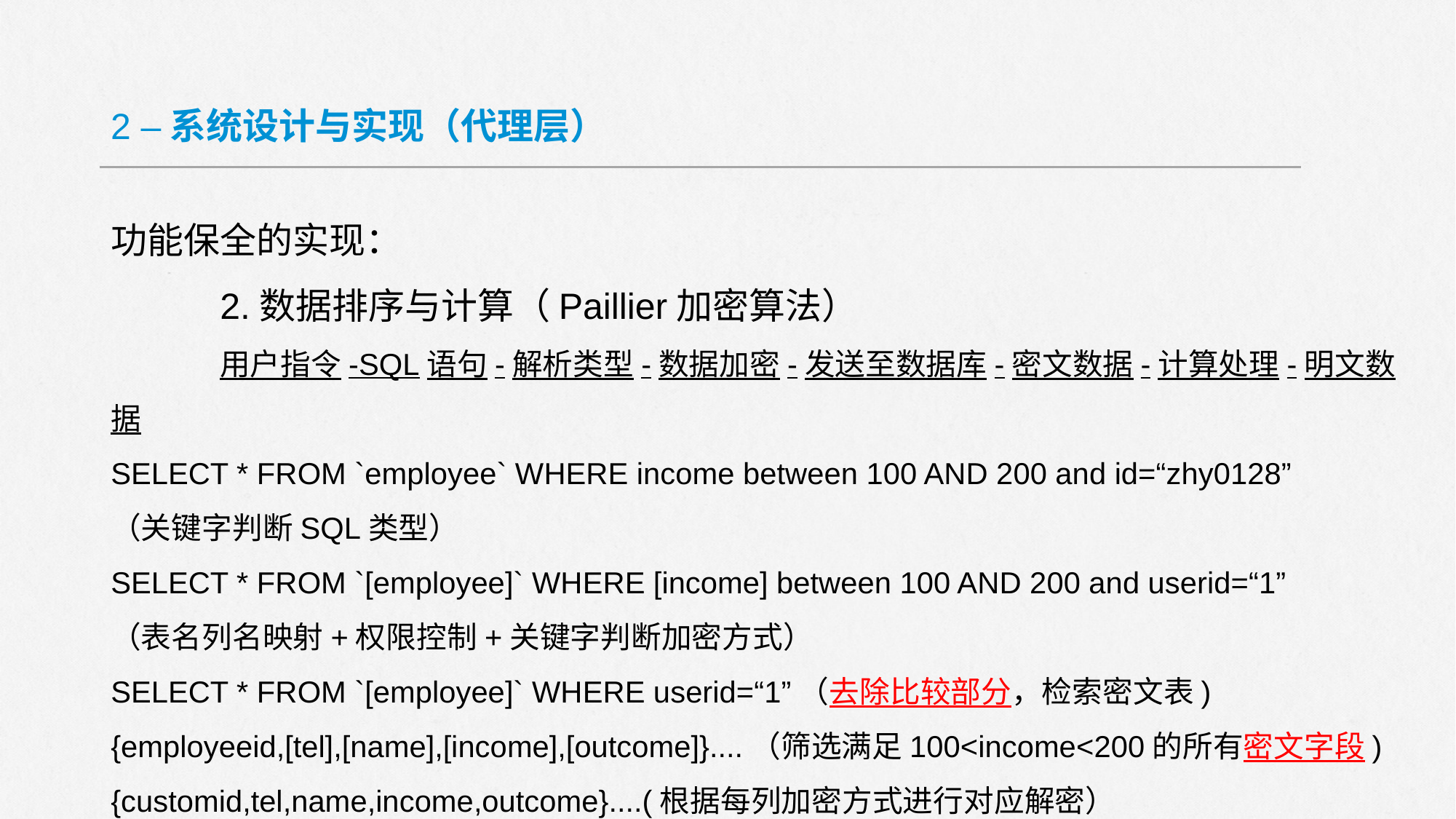

2 –系统设计与实现（代理层）
功能保全的实现：
	2.数据排序与计算（Paillier加密算法）
	用户指令-SQL语句-解析类型-数据加密-发送至数据库-密文数据-计算处理-明文数据
SELECT * FROM `employee` WHERE income between 100 AND 200 and id=“zhy0128”
（关键字判断SQL类型）
SELECT * FROM `[employee]` WHERE [income] between 100 AND 200 and userid=“1”
（表名列名映射+权限控制+关键字判断加密方式）
SELECT * FROM `[employee]` WHERE userid=“1”（去除比较部分，检索密文表)
{employeeid,[tel],[name],[income],[outcome]}....（筛选满足100<income<200的所有密文字段)
{customid,tel,name,income,outcome}....(根据每列加密方式进行对应解密）